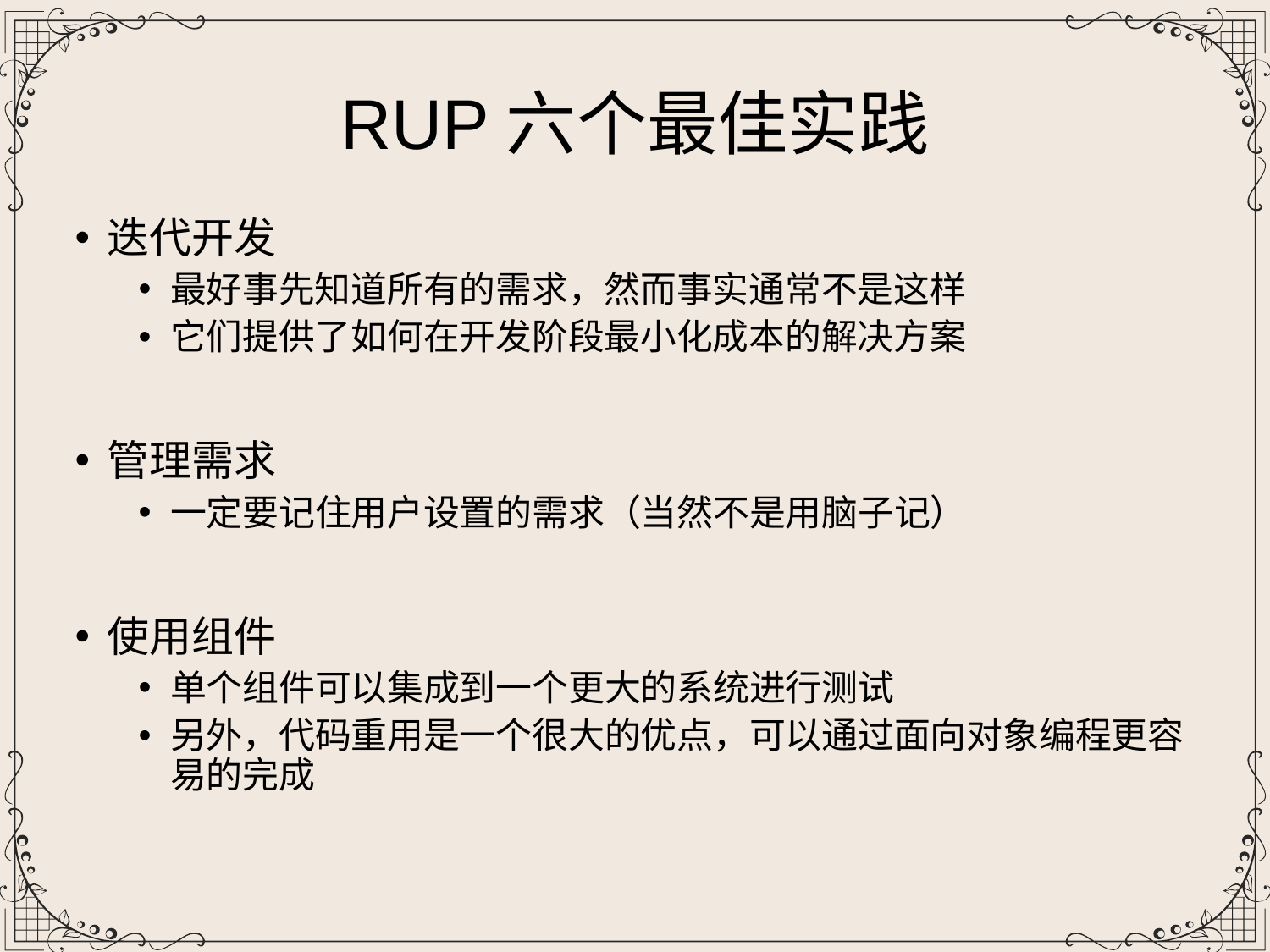

RUP六个最佳实践
迭代开发
最好事先知道所有的需求，然而事实通常不是这样
它们提供了如何在开发阶段最小化成本的解决方案

管理需求
一定要记住用户设置的需求（当然不是用脑子记）

使用组件
单个组件可以集成到一个更大的系统进行测试
另外，代码重用是一个很大的优点，可以通过面向对象编程更容易的完成